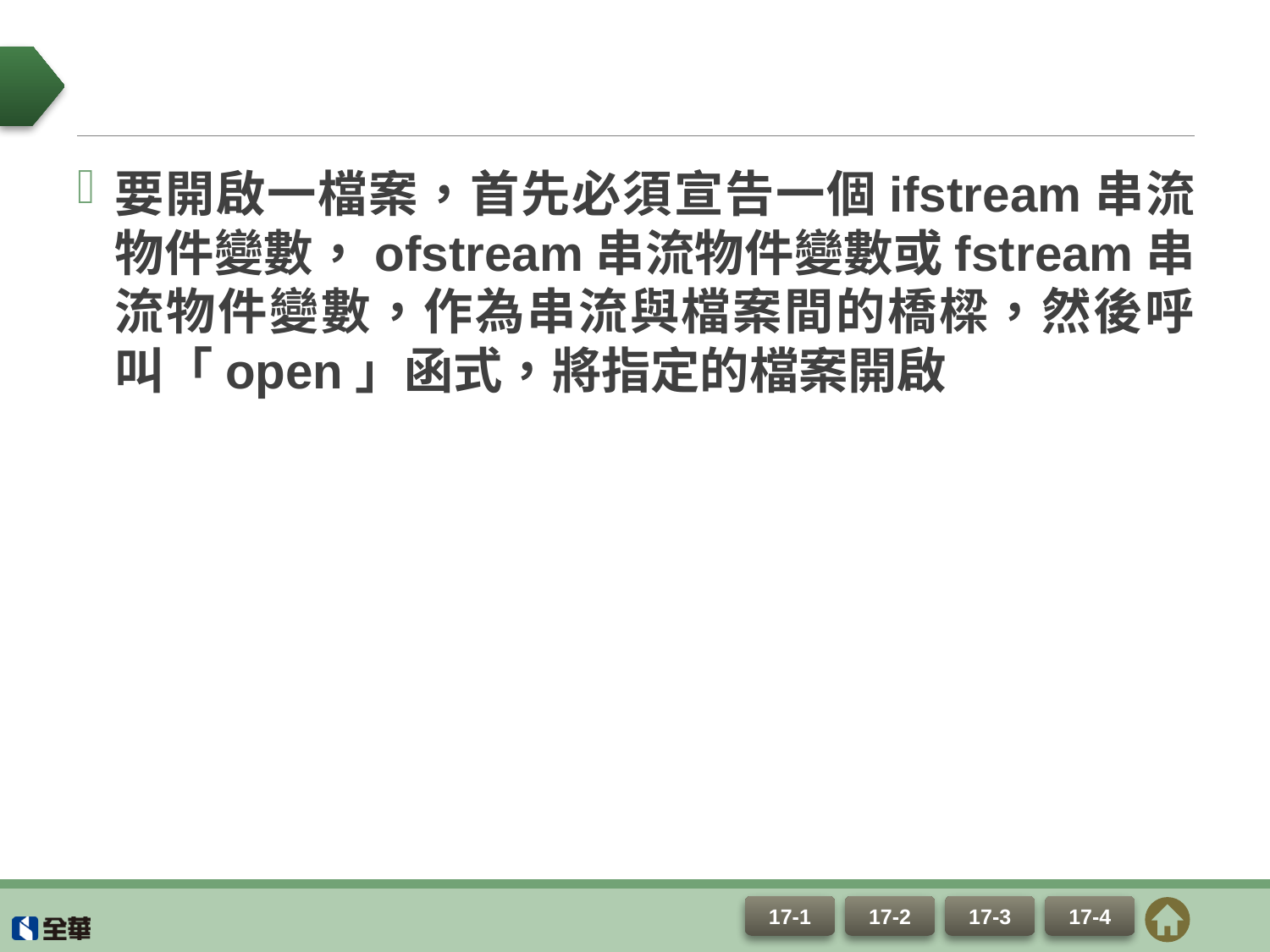

#
要開啟一檔案，首先必須宣告一個ifstream串流物件變數，ofstream串流物件變數或fstream串流物件變數，作為串流與檔案間的橋樑，然後呼叫「open」函式，將指定的檔案開啟